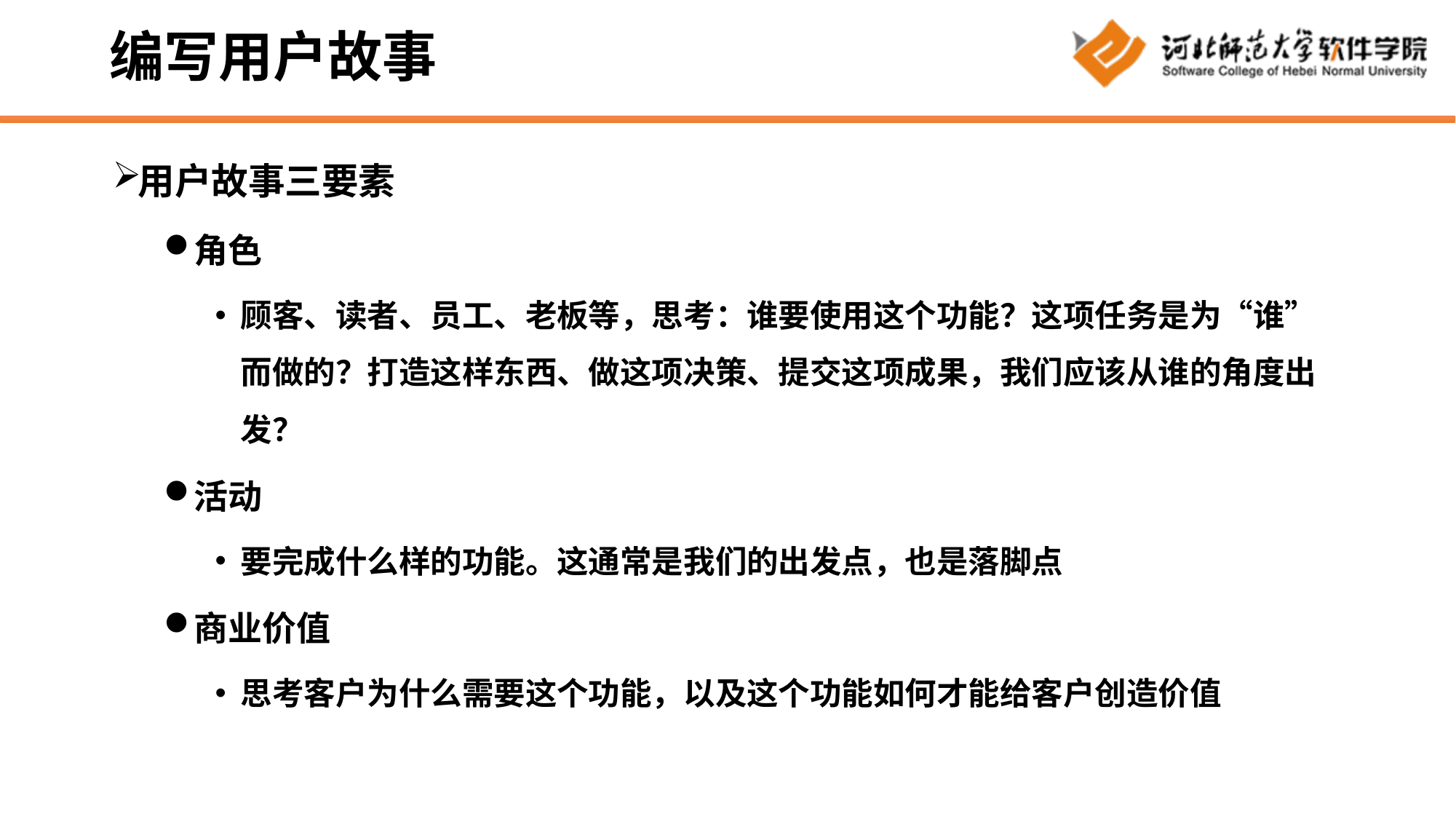

# 编写用户故事
用户故事三要素
角色
顾客、读者、员工、老板等，思考：谁要使用这个功能？这项任务是为“谁”而做的？打造这样东西、做这项决策、提交这项成果，我们应该从谁的角度出发？
活动
要完成什么样的功能。这通常是我们的出发点，也是落脚点
商业价值
思考客户为什么需要这个功能，以及这个功能如何才能给客户创造价值